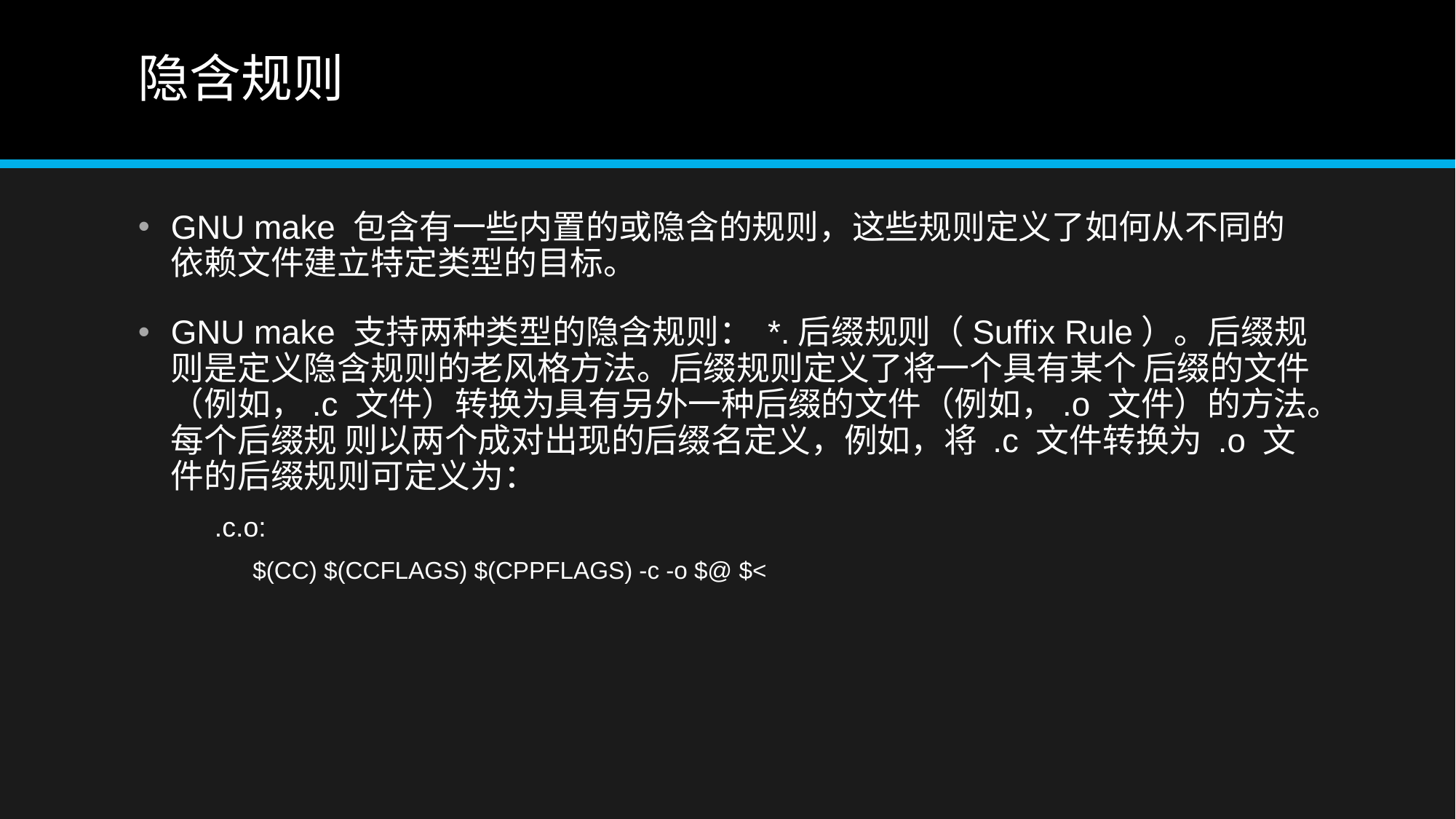

# 隐含规则
GNU make 包含有一些内置的或隐含的规则，这些规则定义了如何从不同的依赖文件建立特定类型的目标。
GNU make 支持两种类型的隐含规则： *.后缀规则（Suffix Rule）。后缀规则是定义隐含规则的老风格方法。后缀规则定义了将一个具有某个 后缀的文件（例如，.c 文件）转换为具有另外一种后缀的文件（例如，.o 文件）的方法。每个后缀规 则以两个成对出现的后缀名定义，例如，将 .c 文件转换为 .o 文件的后缀规则可定义为：
.c.o:
$(CC) $(CCFLAGS) $(CPPFLAGS) -c -o $@ $<